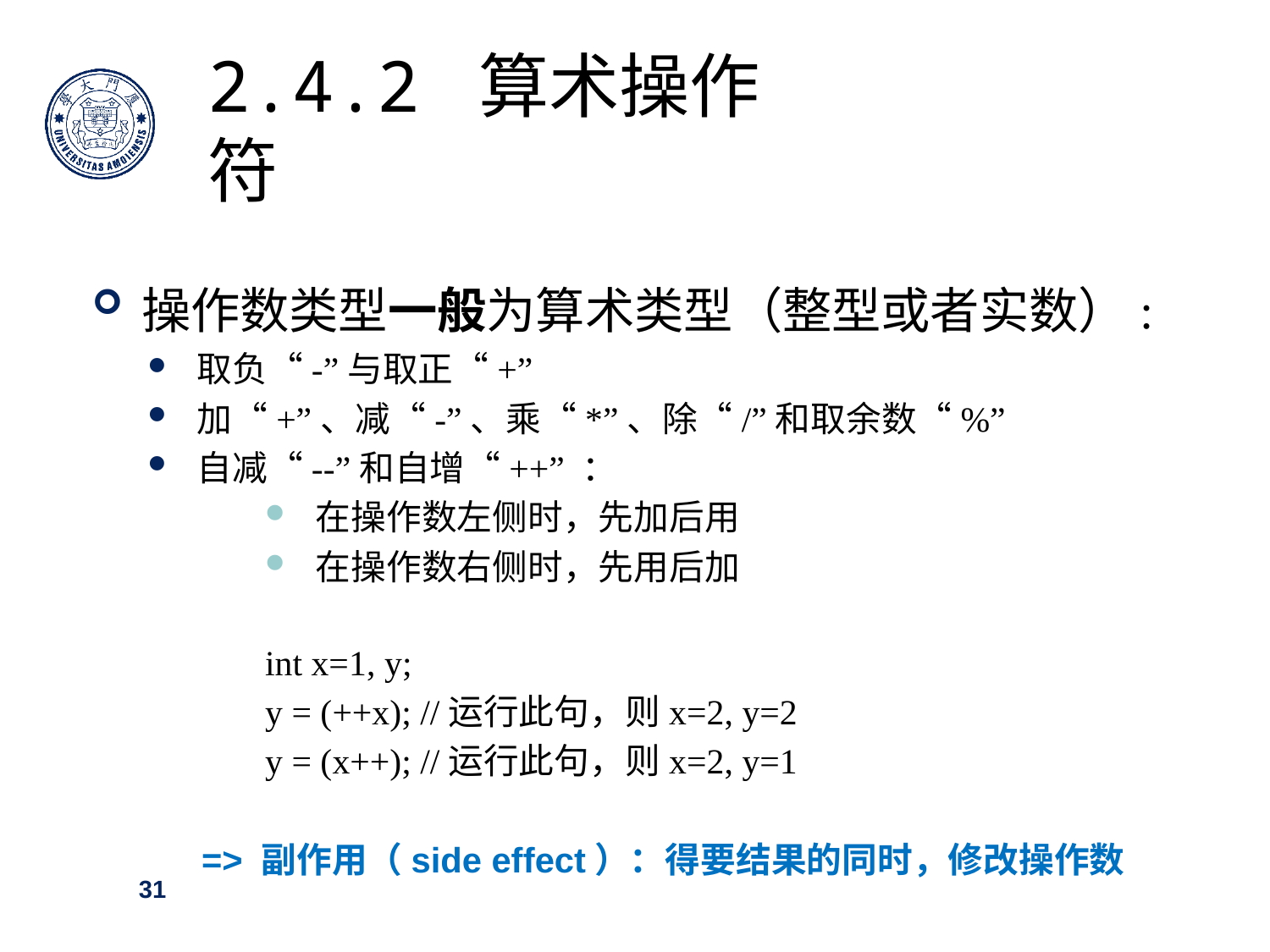

2.4.2 算术操作符
操作数类型一般为算术类型（整型或者实数）:
取负“-”与取正“+”
加“+”、减“-”、乘“*”、除“/”和取余数“%”
自减“--”和自增“++” ：
在操作数左侧时，先加后用
在操作数右侧时，先用后加

int x=1, y;
y = (++x); //运行此句，则x=2, y=2
y = (x++); //运行此句，则x=2, y=1

=> 副作用（side effect）：得要结果的同时，修改操作数
31